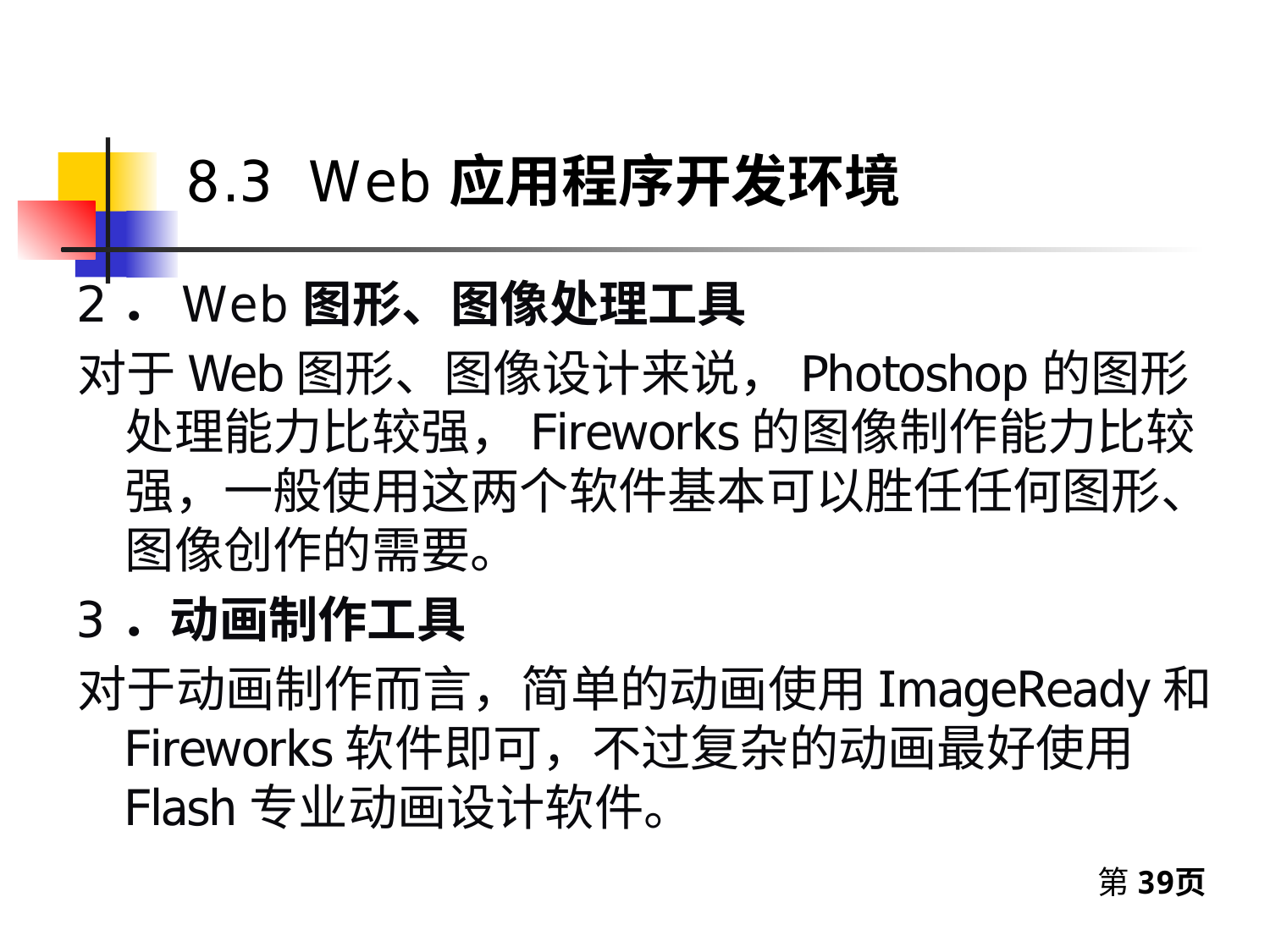

8.3  Web应用程序开发环境
2．Web图形、图像处理工具
对于Web图形、图像设计来说，Photoshop的图形处理能力比较强，Fireworks的图像制作能力比较强，一般使用这两个软件基本可以胜任任何图形、图像创作的需要。
3．动画制作工具
对于动画制作而言，简单的动画使用ImageReady和Fireworks软件即可，不过复杂的动画最好使用Flash专业动画设计软件。